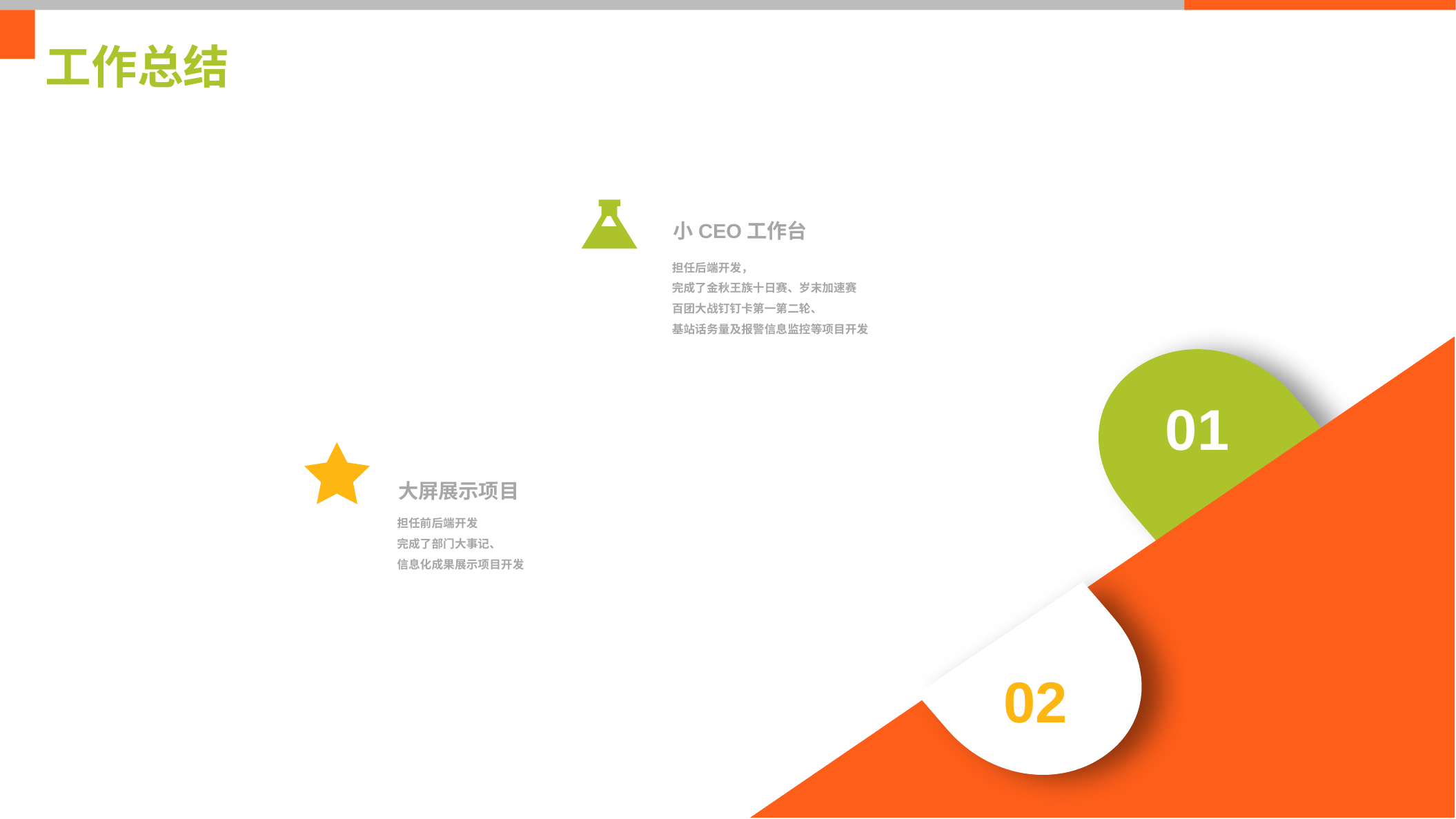

工作总结
Click On Add Related Title Words
点击添加相关标题文字

小CEO工作台
担任后端开发，
完成了金秋王族十日赛、岁末加速赛
百团大战钉钉卡第一第二轮、
基站话务量及报警信息监控等项目开发

01

大屏展示项目
担任前后端开发
完成了部门大事记、
信息化成果展示项目开发

03
02